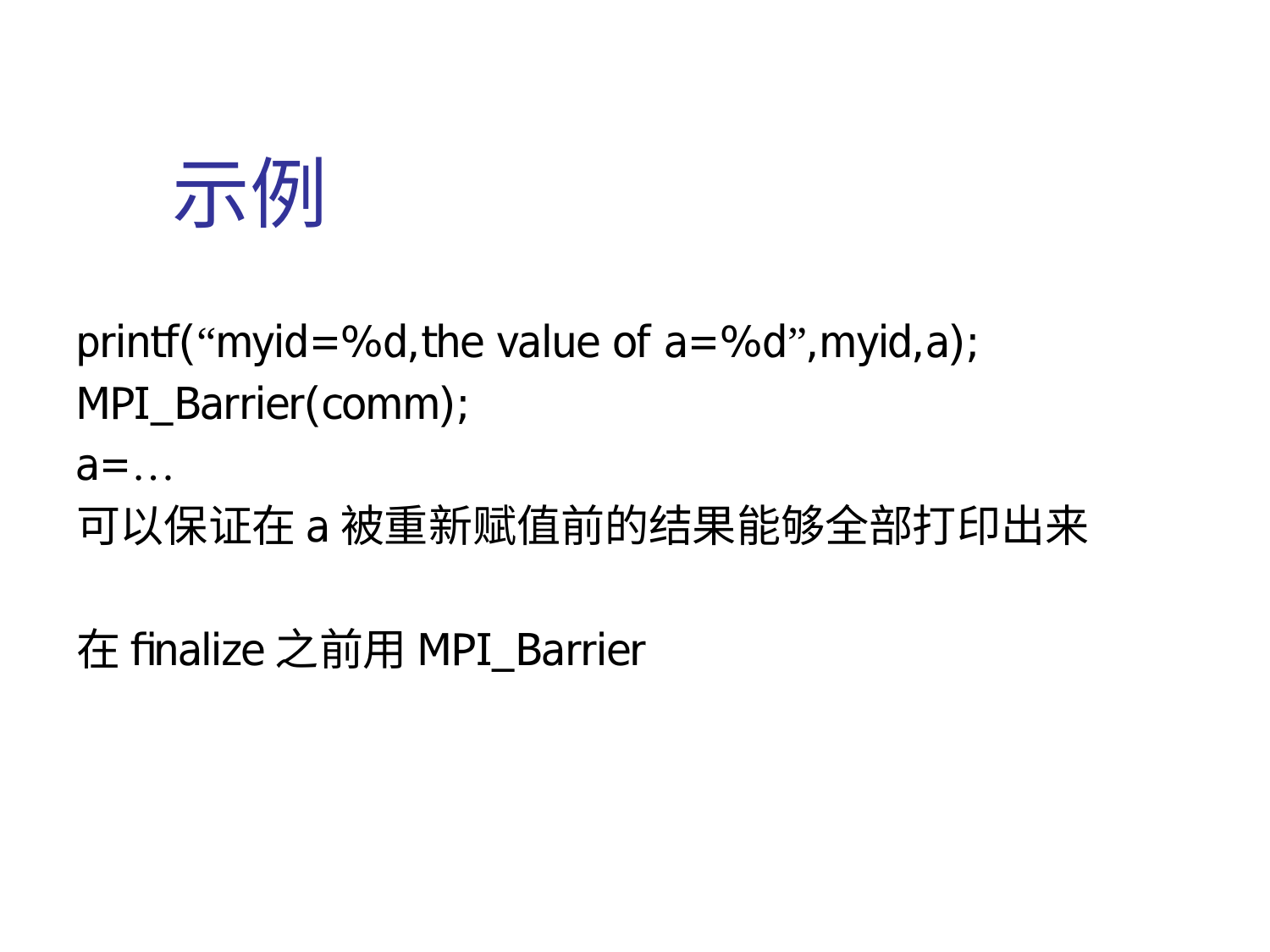

# 示例
printf(“myid=%d,the value of a=%d”,myid,a);
MPI_Barrier(comm);
a=…
可以保证在a被重新赋值前的结果能够全部打印出来

在finalize之前用MPI_Barrier